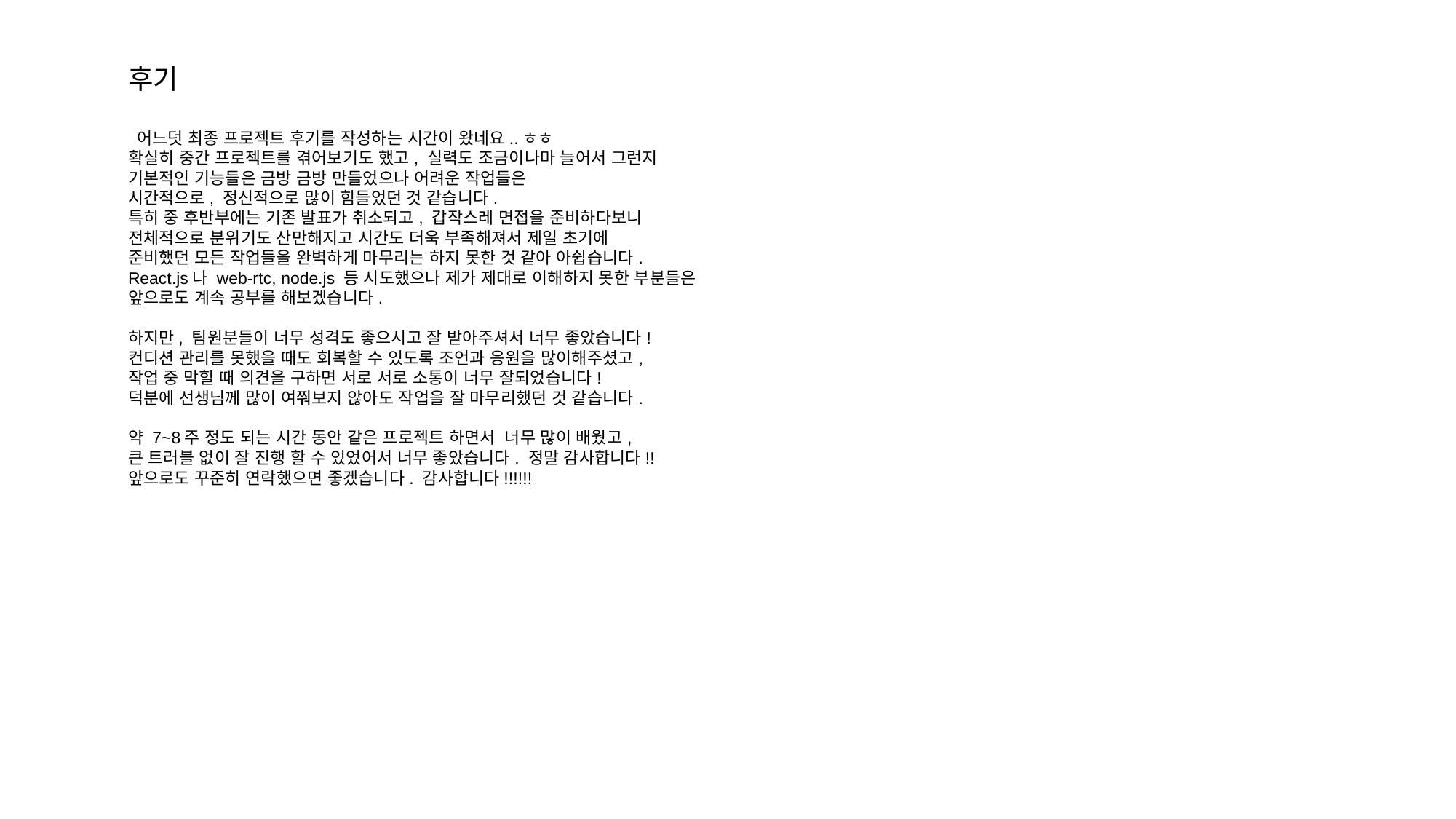

후기

 어느덧 최종 프로젝트 후기를 작성하는 시간이 왔네요..ㅎㅎ
확실히 중간 프로젝트를 겪어보기도 했고, 실력도 조금이나마 늘어서 그런지
기본적인 기능들은 금방 금방 만들었으나 어려운 작업들은
시간적으로, 정신적으로 많이 힘들었던 것 같습니다.
특히 중 후반부에는 기존 발표가 취소되고, 갑작스레 면접을 준비하다보니
전체적으로 분위기도 산만해지고 시간도 더욱 부족해져서 제일 초기에
준비했던 모든 작업들을 완벽하게 마무리는 하지 못한 것 같아 아쉽습니다.
React.js나 web-rtc, node.js 등 시도했으나 제가 제대로 이해하지 못한 부분들은 앞으로도 계속 공부를 해보겠습니다.

하지만, 팀원분들이 너무 성격도 좋으시고 잘 받아주셔서 너무 좋았습니다!
컨디션 관리를 못했을 때도 회복할 수 있도록 조언과 응원을 많이해주셨고,
작업 중 막힐 때 의견을 구하면 서로 서로 소통이 너무 잘되었습니다!
덕분에 선생님께 많이 여쭤보지 않아도 작업을 잘 마무리했던 것 같습니다.

약 7~8주 정도 되는 시간 동안 같은 프로젝트 하면서  너무 많이 배웠고,
큰 트러블 없이 잘 진행 할 수 있었어서 너무 좋았습니다. 정말 감사합니다!!
앞으로도 꾸준히 연락했으면 좋겠습니다. 감사합니다!!!!!!